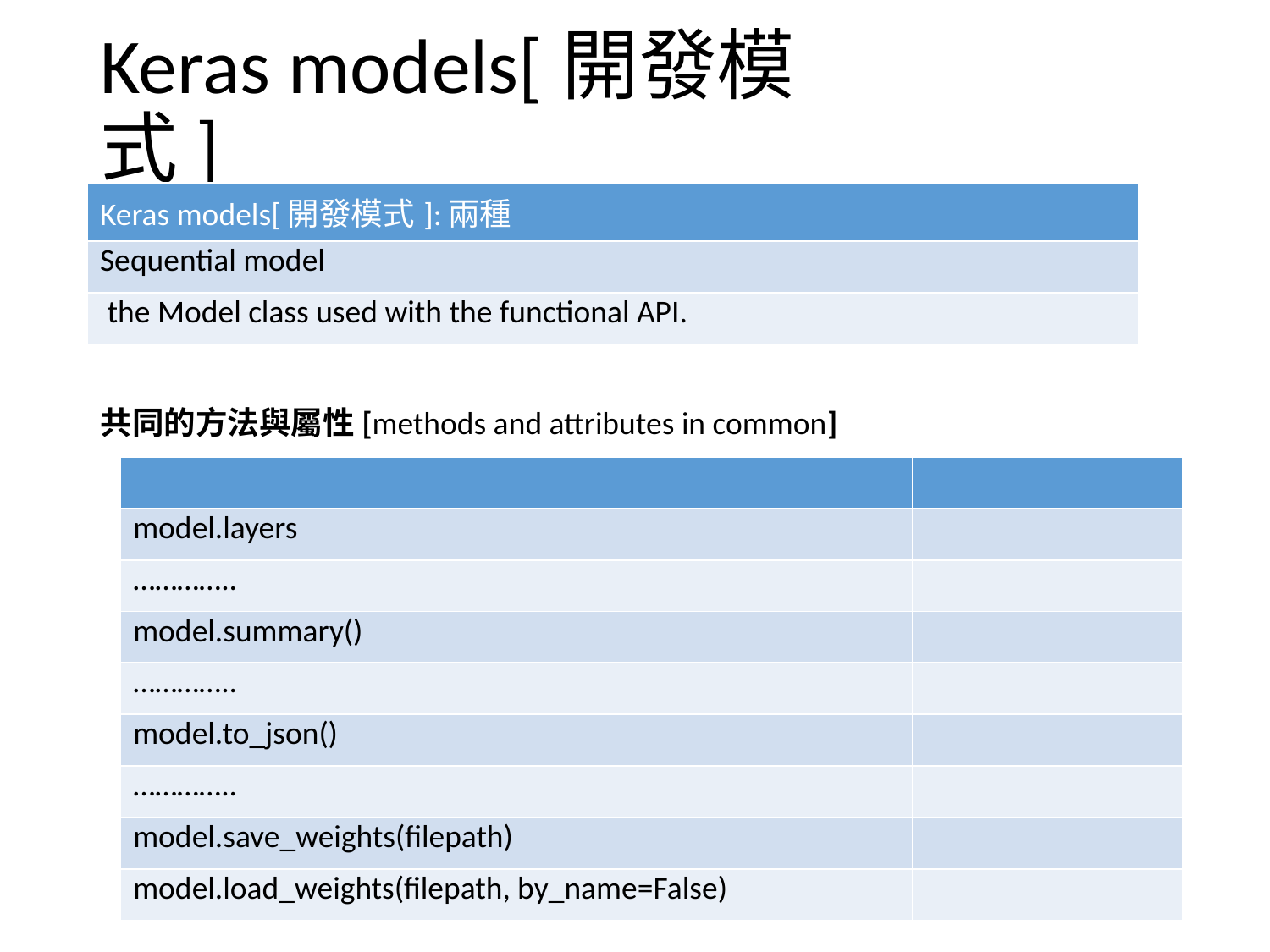

# Keras models[開發模式]
| Keras models[開發模式]:兩種 |
| --- |
| Sequential model |
| the Model class used with the functional API. |
共同的方法與屬性[methods and attributes in common]
|  |  |
| --- | --- |
| model.layers |  |
| ………….. |  |
| model.summary() |  |
| ………….. |  |
| model.to\_json() |  |
| ………….. |  |
| model.save\_weights(filepath) |  |
| model.load\_weights(filepath, by\_name=False) |  |